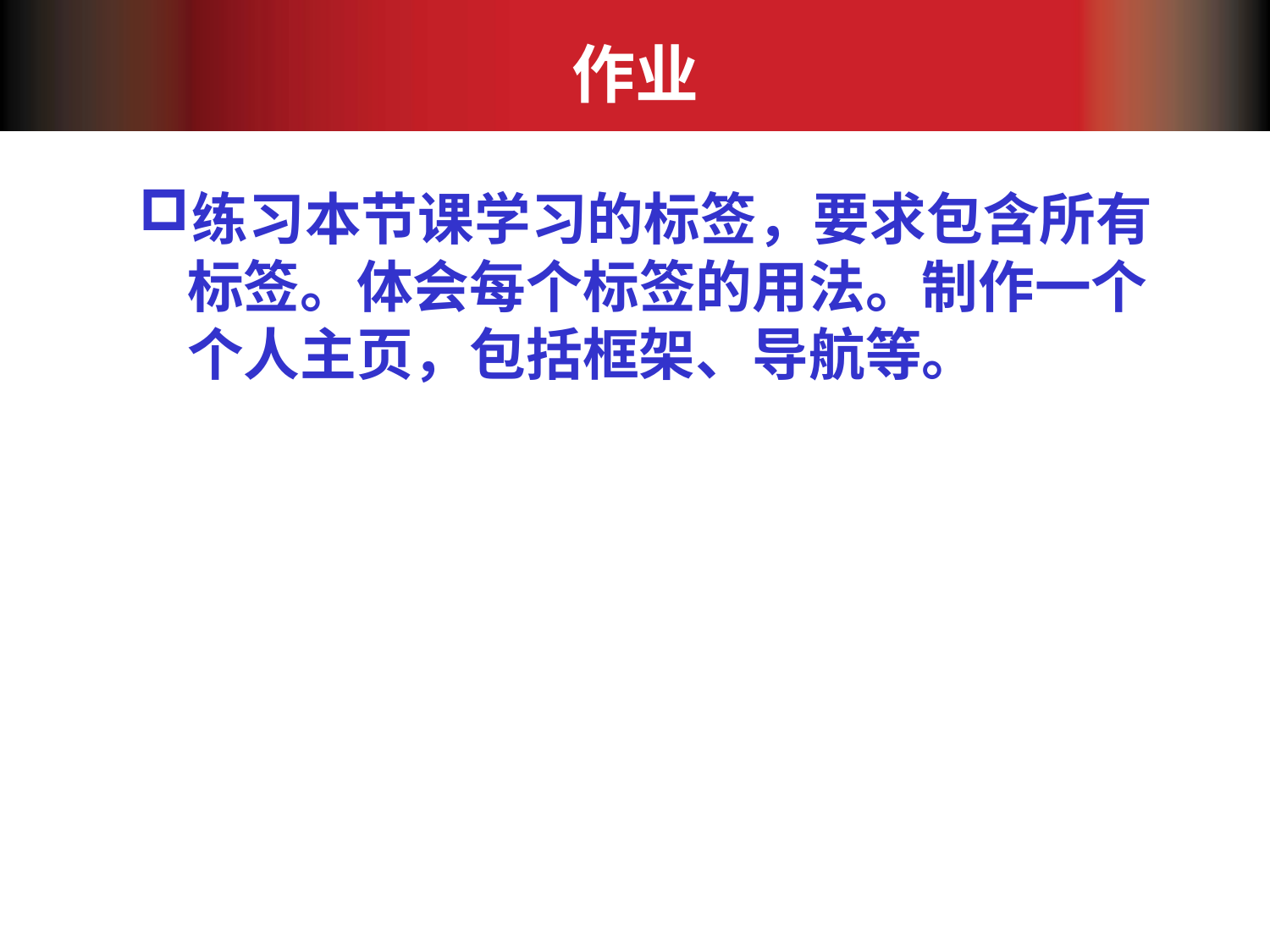

# 作业
练习本节课学习的标签，要求包含所有标签。体会每个标签的用法。制作一个个人主页，包括框架、导航等。